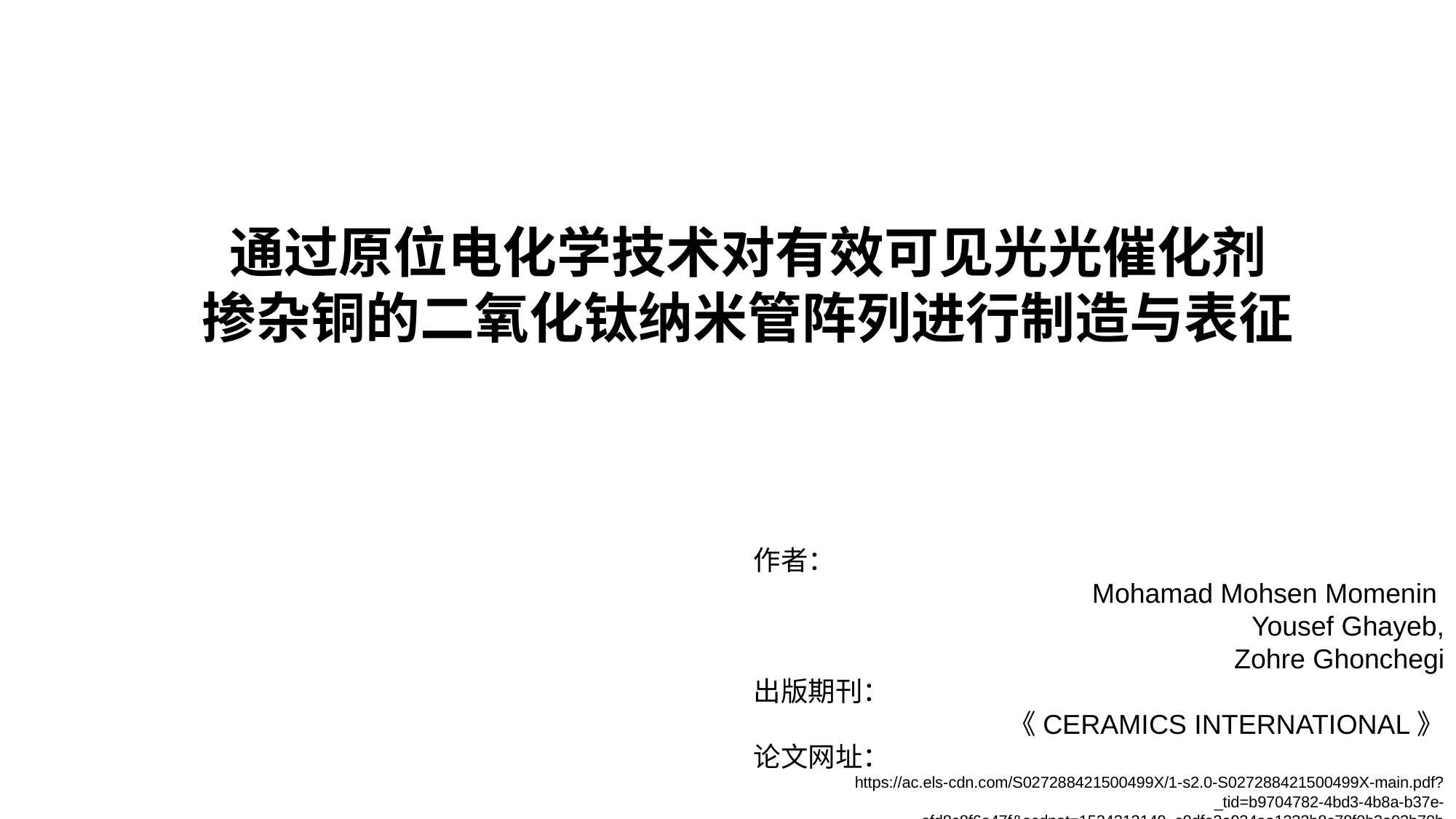

通过原位电化学技术对有效可见光光催化剂
掺杂铜的二氧化钛纳米管阵列进行制造与表征
作者：
Mohamad Mohsen Momenin
Yousef Ghayeb,
Zohre Ghonchegi
出版期刊：
《CERAMICS INTERNATIONAL》
论文网址：
https://ac.els-cdn.com/S027288421500499X/1-s2.0-S027288421500499X-main.pdf?_tid=b9704782-4bd3-4b8a-b37e-efd8c8f6a47f&acdnat=1524213149_c0dfe2e934aa1232b8c78f0b3a02b70b